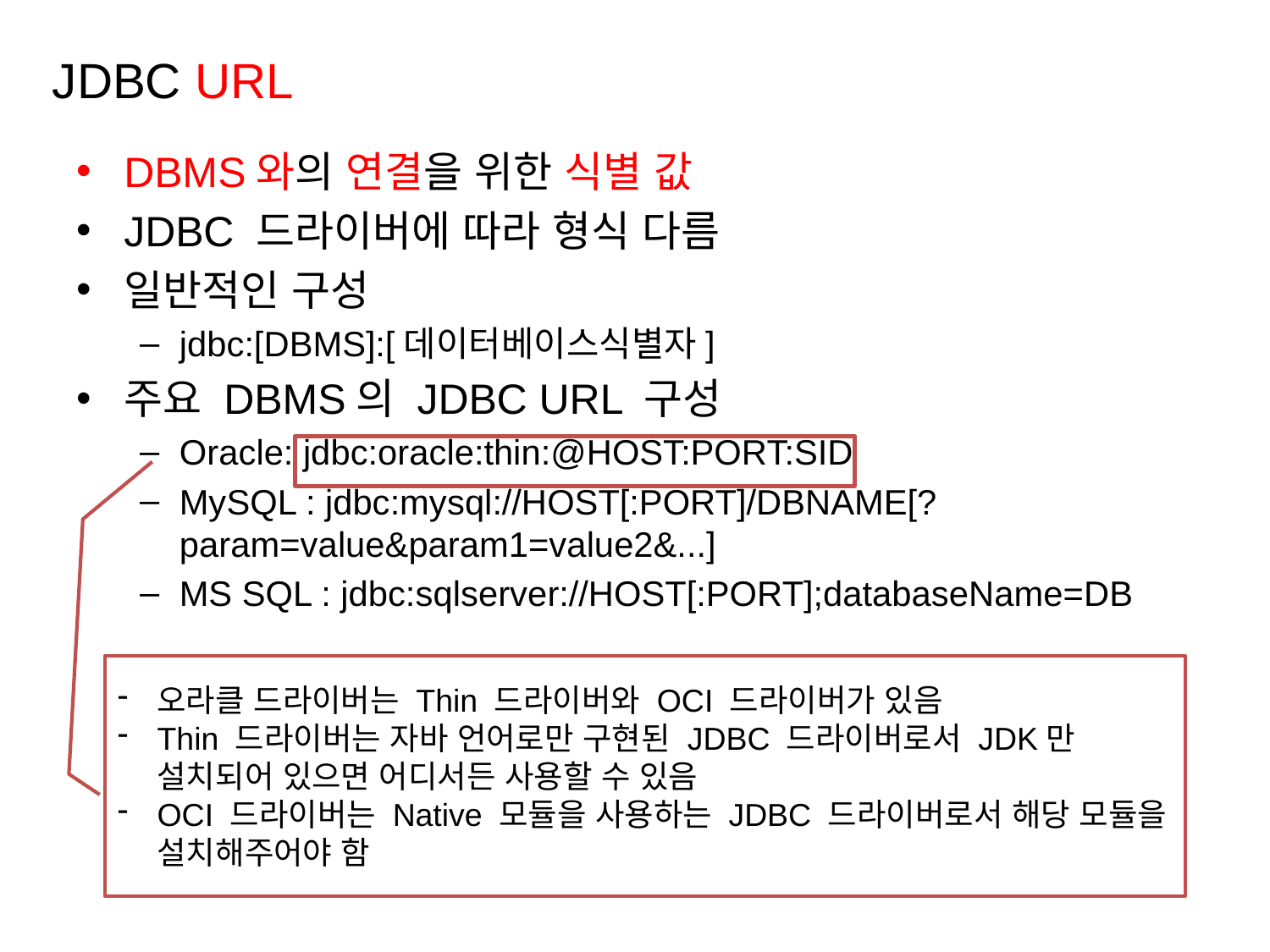

# JDBC URL
DBMS와의 연결을 위한 식별 값
JDBC 드라이버에 따라 형식 다름
일반적인 구성
jdbc:[DBMS]:[데이터베이스식별자]
주요 DBMS의 JDBC URL 구성
Oracle: jdbc:oracle:thin:@HOST:PORT:SID
MySQL : jdbc:mysql://HOST[:PORT]/DBNAME[?param=value&param1=value2&...]
MS SQL : jdbc:sqlserver://HOST[:PORT];databaseName=DB

오라클 드라이버는 Thin 드라이버와 OCI 드라이버가 있음
Thin 드라이버는 자바 언어로만 구현된 JDBC 드라이버로서 JDK만 설치되어 있으면 어디서든 사용할 수 있음
OCI 드라이버는 Native 모듈을 사용하는 JDBC 드라이버로서 해당 모듈을 설치해주어야 함